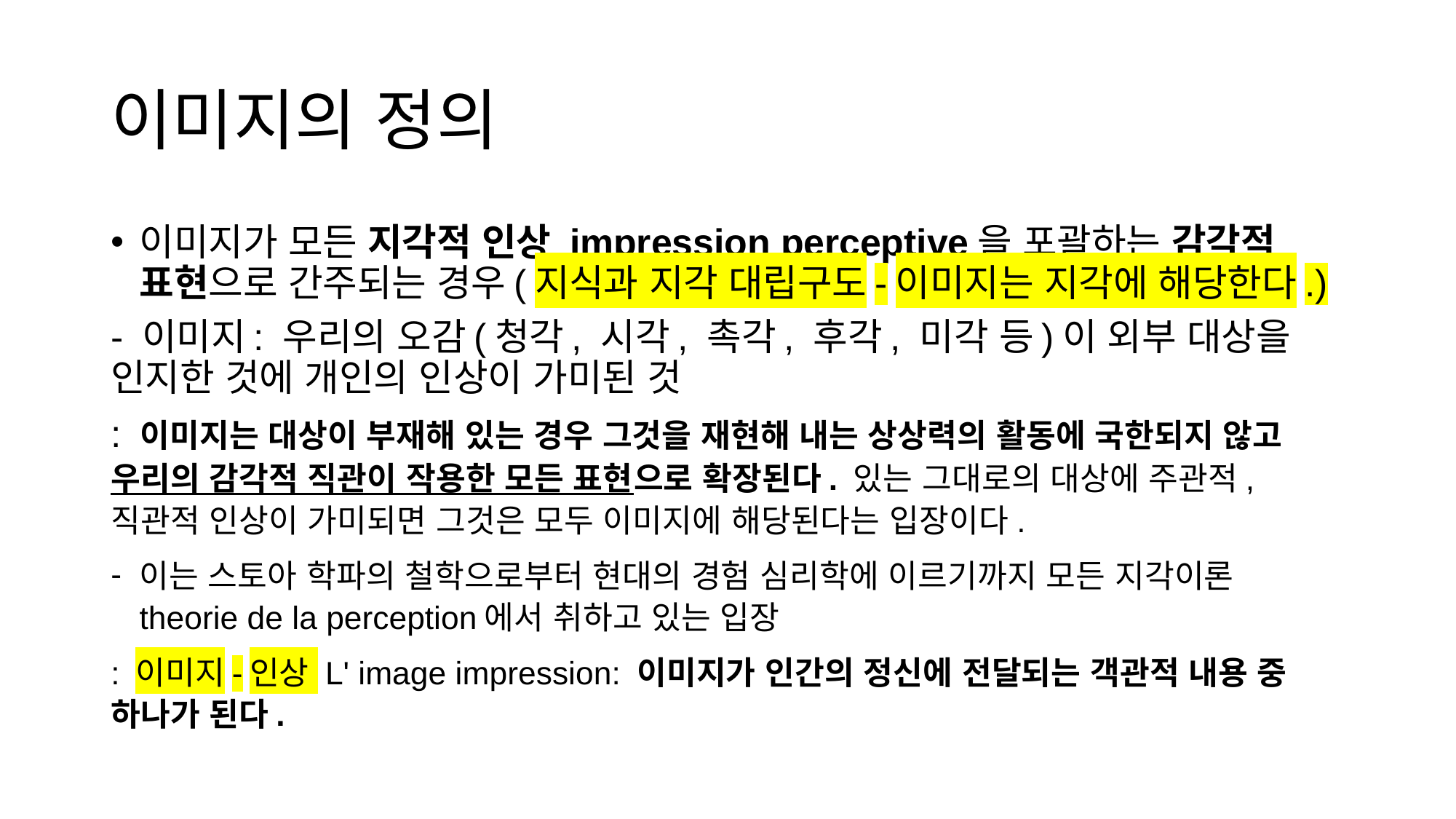

# 이미지의 정의
이미지가 모든 지각적 인상 impression perceptive을 포괄하는 감각적 표현으로 간주되는 경우(지식과 지각 대립구도-이미지는 지각에 해당한다.)
- 이미지: 우리의 오감(청각, 시각, 촉각, 후각, 미각 등)이 외부 대상을 인지한 것에 개인의 인상이 가미된 것
: 이미지는 대상이 부재해 있는 경우 그것을 재현해 내는 상상력의 활동에 국한되지 않고 우리의 감각적 직관이 작용한 모든 표현으로 확장된다. 있는 그대로의 대상에 주관적, 직관적 인상이 가미되면 그것은 모두 이미지에 해당된다는 입장이다.
이는 스토아 학파의 철학으로부터 현대의 경험 심리학에 이르기까지 모든 지각이론 theorie de la perception에서 취하고 있는 입장
: 이미지-인상 L' image impression: 이미지가 인간의 정신에 전달되는 객관적 내용 중 하나가 된다.